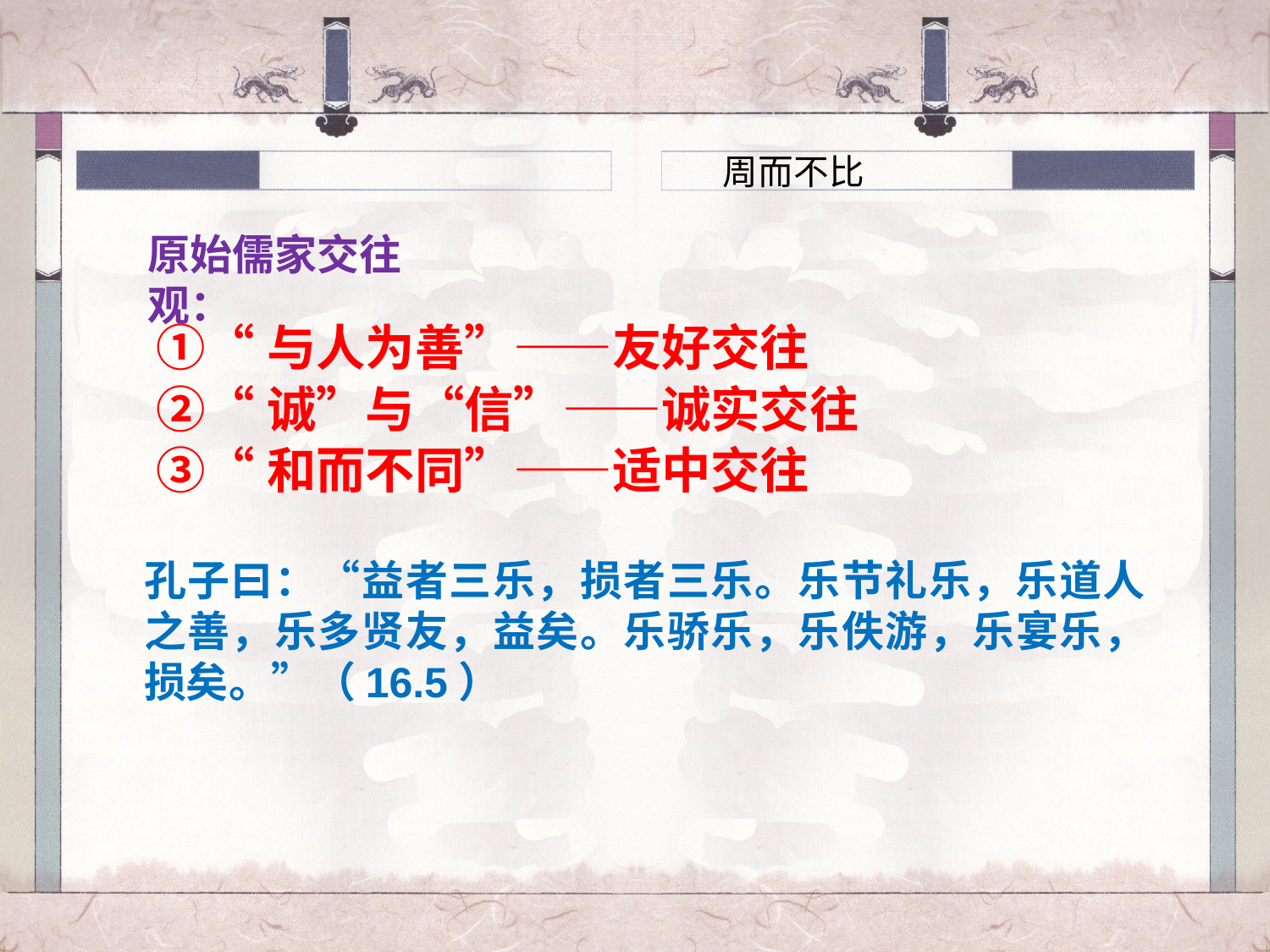

周而不比
原始儒家交往观：
①“与人为善”——友好交往
②“诚”与“信”——诚实交往
③“和而不同”——适中交往
孔子曰：“益者三乐，损者三乐。乐节礼乐，乐道人之善，乐多贤友，益矣。乐骄乐，乐佚游，乐宴乐，损矣。”（16.5）